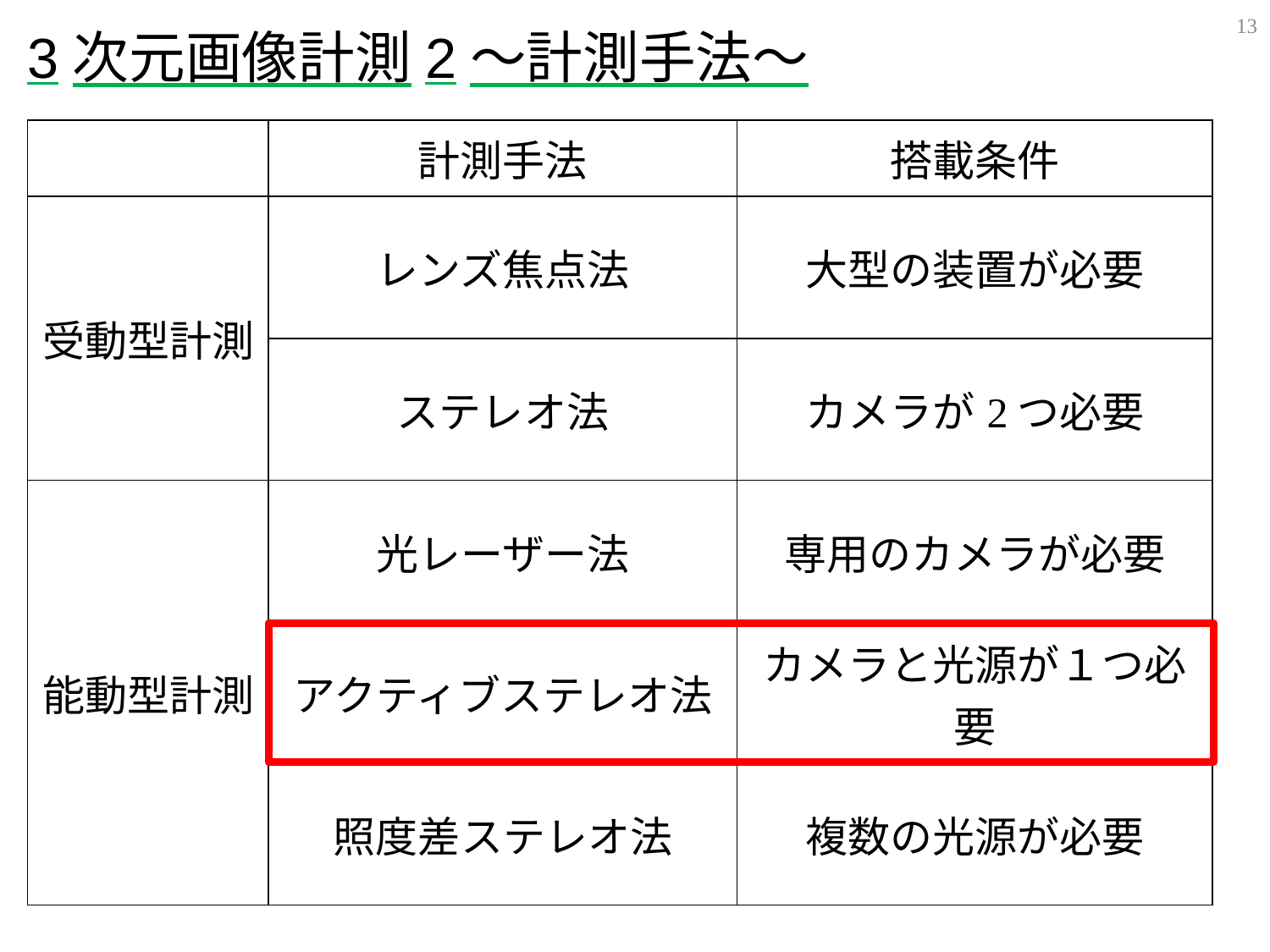

13
3次元画像計測2～計測手法～
|  | 計測手法 | 搭載条件 |
| --- | --- | --- |
| 受動型計測 | レンズ焦点法 | 大型の装置が必要 |
|  | ステレオ法 | カメラが2つ必要 |
| 能動型計測 | 光レーザー法 | 専用のカメラが必要 |
|  | アクティブステレオ法 | カメラと光源が１つ必要 |
|  | 照度差ステレオ法 | 複数の光源が必要 |